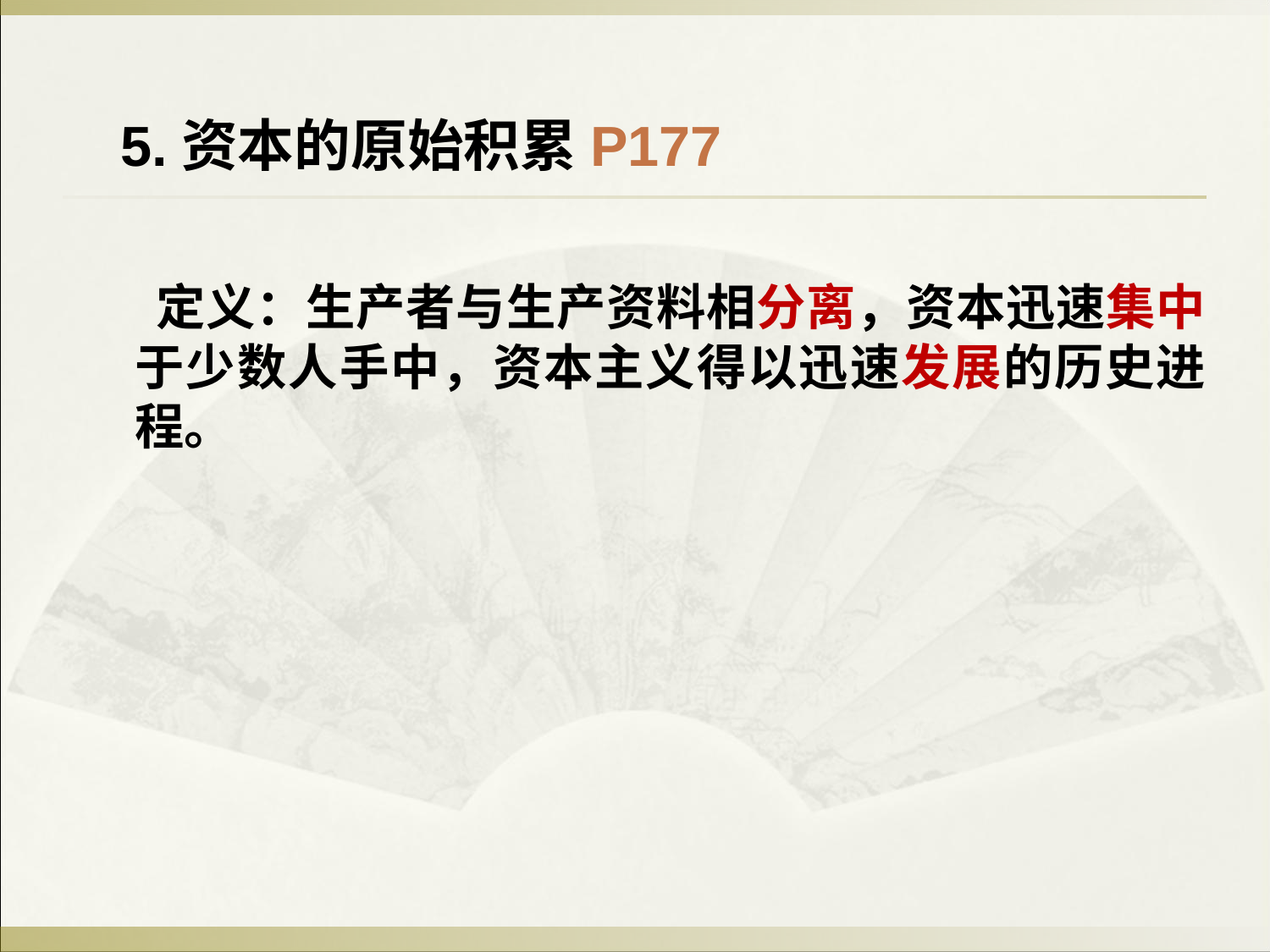

5.资本的原始积累P177

    定义：生产者与生产资料相分离，资本迅速集中于少数人手中，资本主义得以迅速发展的历史进程。